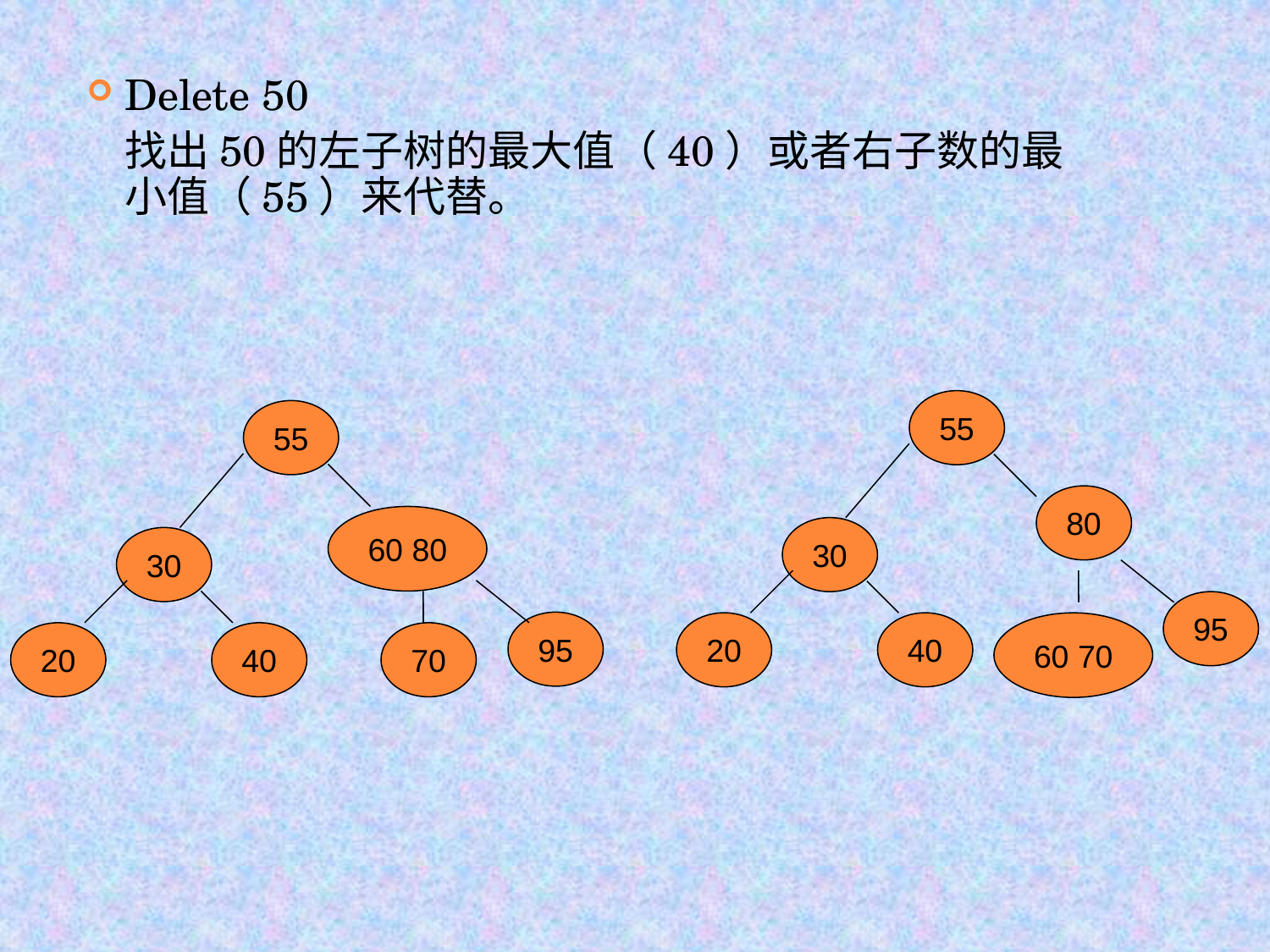

Delete 50
	找出50的左子树的最大值（40）或者右子数的最小值（55）来代替。

55
55

80
60 80
30
30

95
95
20
40
60 70
20
40
70